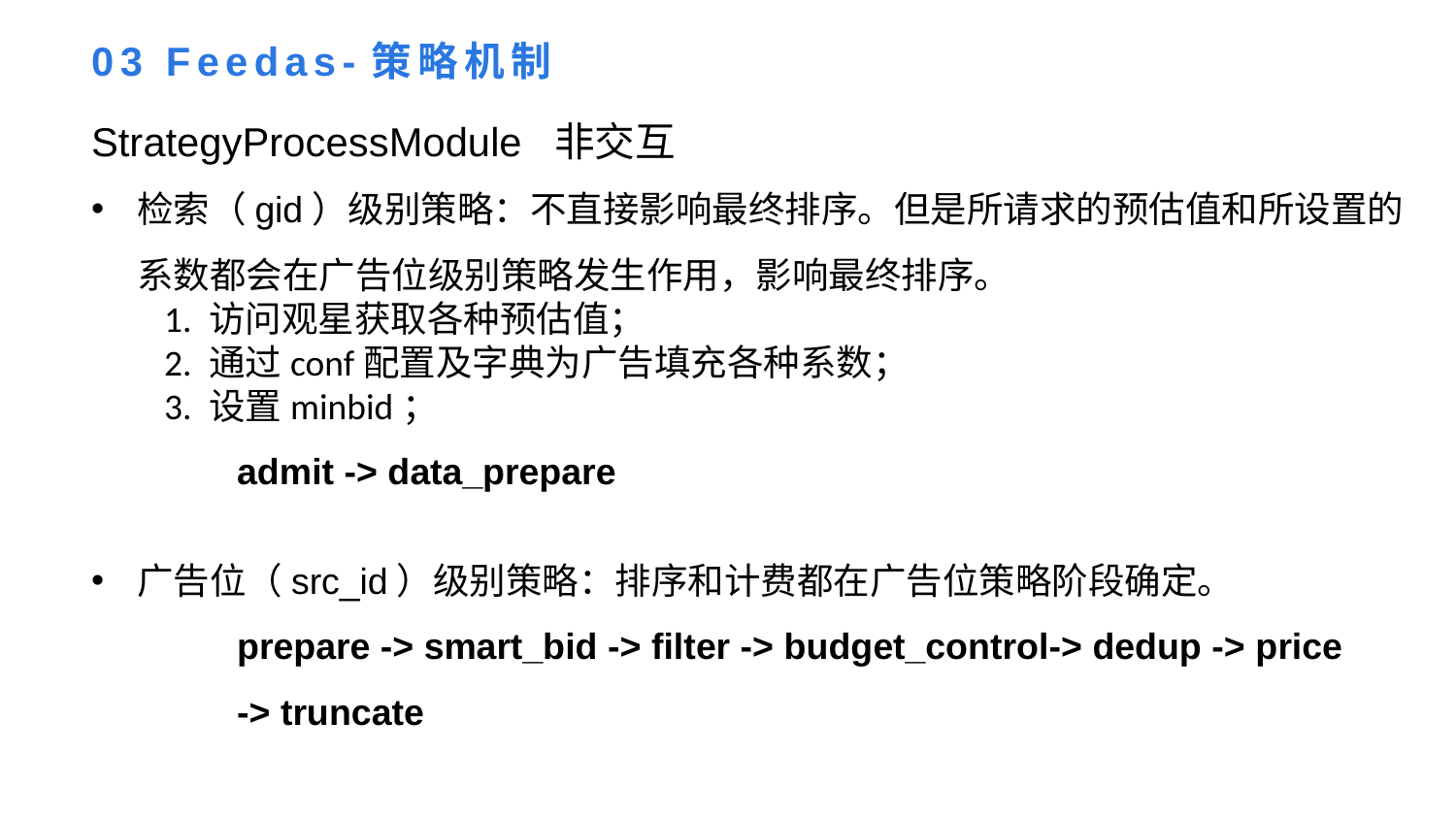

03 Feedas-策略机制
StrategyProcessModule  非交互
检索（gid）级别策略：不直接影响最终排序。但是所请求的预估值和所设置的系数都会在广告位级别策略发生作用，影响最终排序。
1. 访问观星获取各种预估值；
2. 通过conf配置及字典为广告填充各种系数；
3. 设置minbid；
	admit -> data_prepare

广告位（src_id）级别策略：排序和计费都在广告位策略阶段确定。
	prepare -> smart_bid -> filter -> budget_control-> dedup -> price
	-> truncate